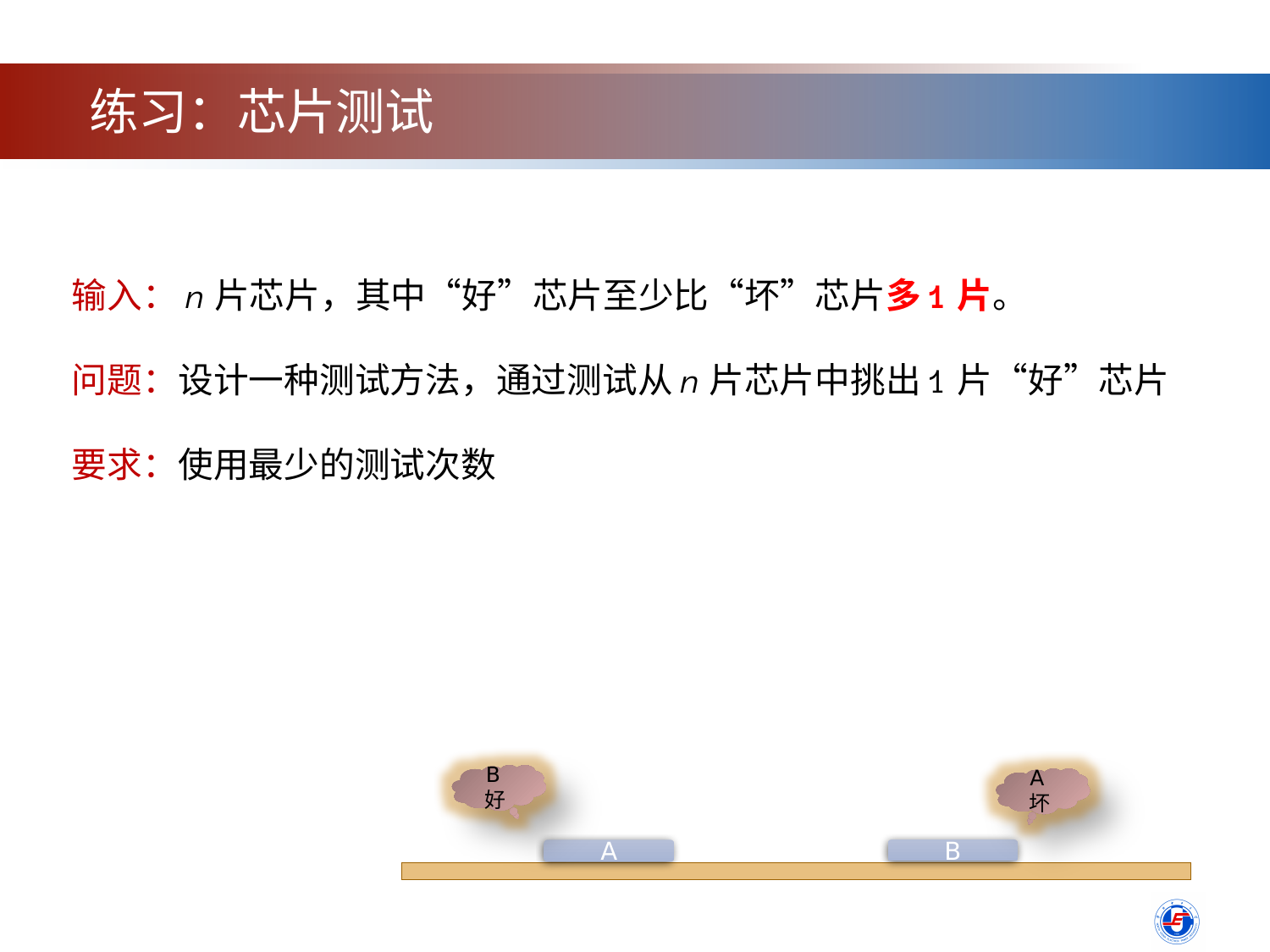

练习：芯片测试
输入：n片芯片，其中“好”芯片至少比“坏”芯片多1片。
问题：设计一种测试方法，通过测试从n片芯片中挑出1片“好”芯片
要求：使用最少的测试次数
B好
A坏
B
A